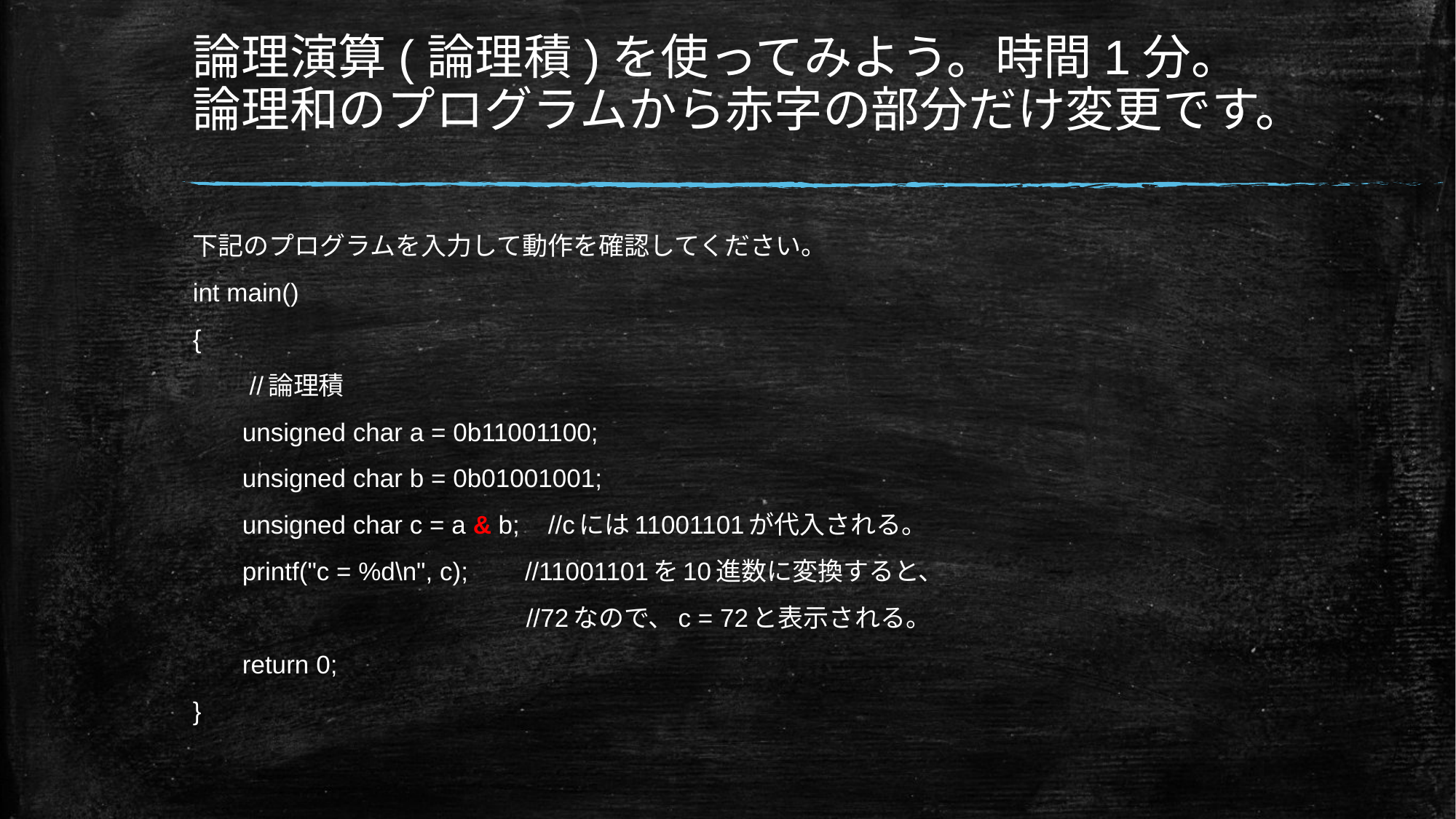

# 論理演算(論理積)を使ってみよう。時間1分。 論理和のプログラムから赤字の部分だけ変更です。
下記のプログラムを入力して動作を確認してください。
int main()
{
        //論理積
       unsigned char a = 0b11001100;
       unsigned char b = 0b01001001;
       unsigned char c = a & b;    //cには11001101が代入される。
       printf("c = %d\n", c);        //11001101を10進数に変換すると、
                                               //72なので、c = 72と表示される。
       return 0;
}